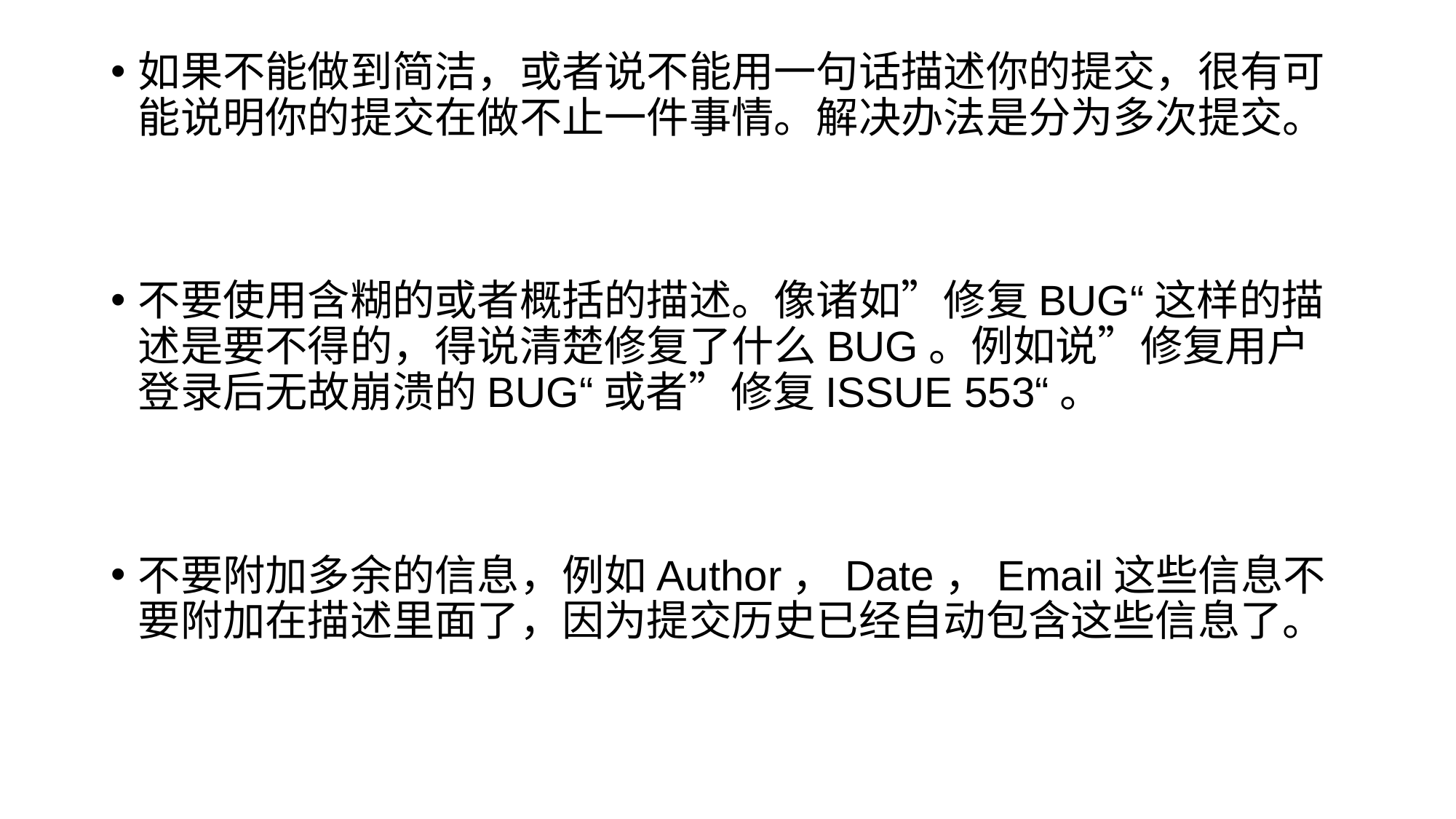

如果不能做到简洁，或者说不能用一句话描述你的提交，很有可能说明你的提交在做不止一件事情。解决办法是分为多次提交。

不要使用含糊的或者概括的描述。像诸如”修复BUG“这样的描述是要不得的，得说清楚修复了什么BUG。例如说”修复用户登录后无故崩溃的BUG“或者”修复ISSUE 553“。

不要附加多余的信息，例如Author，Date，Email这些信息不要附加在描述里面了，因为提交历史已经自动包含这些信息了。